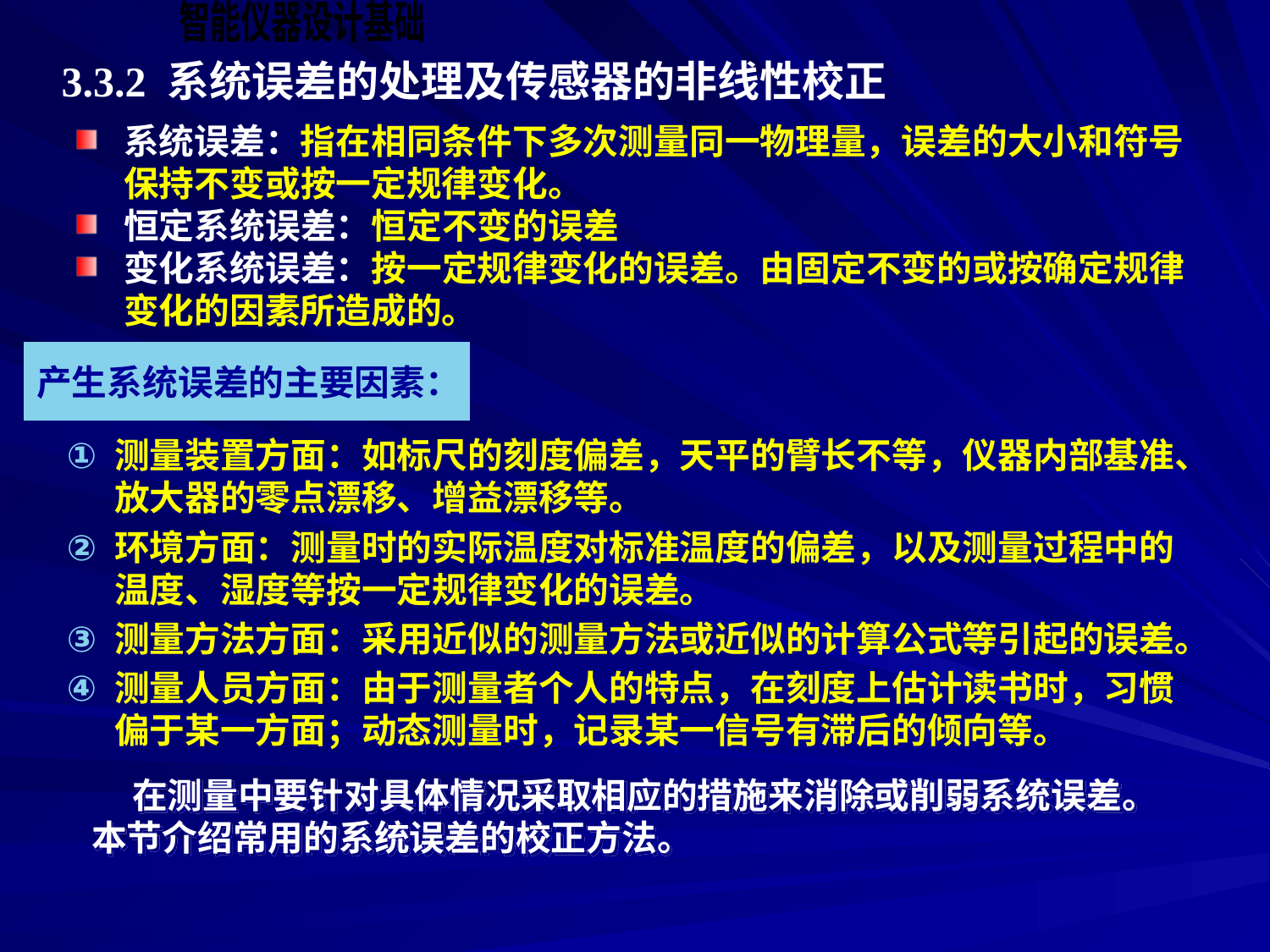

3.3.2 系统误差的处理及传感器的非线性校正
系统误差：指在相同条件下多次测量同一物理量，误差的大小和符号保持不变或按一定规律变化。
恒定系统误差：恒定不变的误差
变化系统误差：按一定规律变化的误差。由固定不变的或按确定规律变化的因素所造成的。
产生系统误差的主要因素：
测量装置方面：如标尺的刻度偏差，天平的臂长不等，仪器内部基准、放大器的零点漂移、增益漂移等。
环境方面：测量时的实际温度对标准温度的偏差，以及测量过程中的温度、湿度等按一定规律变化的误差。
测量方法方面：采用近似的测量方法或近似的计算公式等引起的误差。
测量人员方面：由于测量者个人的特点，在刻度上估计读书时，习惯偏于某一方面；动态测量时，记录某一信号有滞后的倾向等。
    在测量中要针对具体情况采取相应的措施来消除或削弱系统误差。本节介绍常用的系统误差的校正方法。